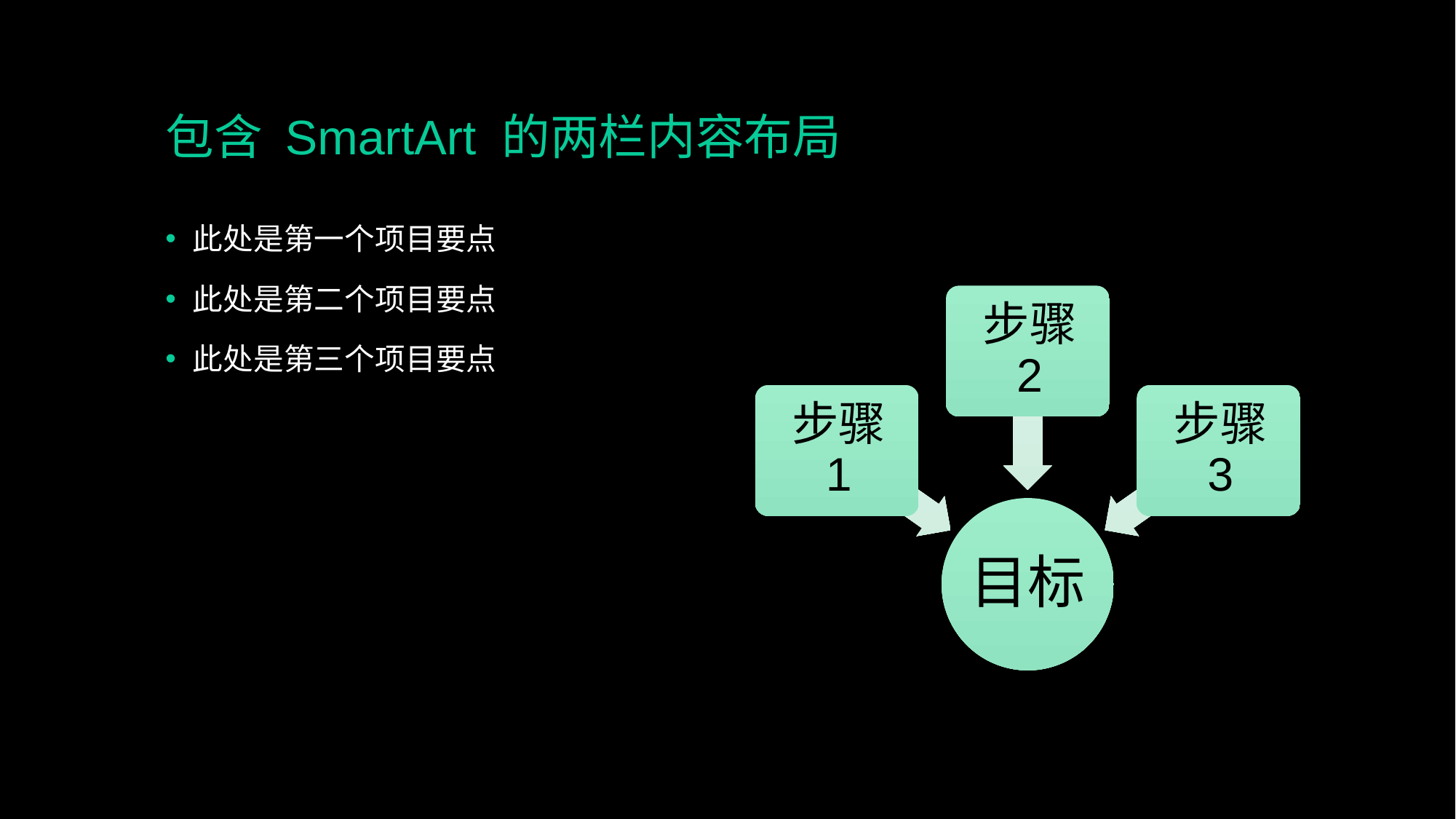

# 包含 SmartArt 的两栏内容布局
此处是第一个项目要点
此处是第二个项目要点
此处是第三个项目要点
目标
步骤 1
步骤 2
步骤 3